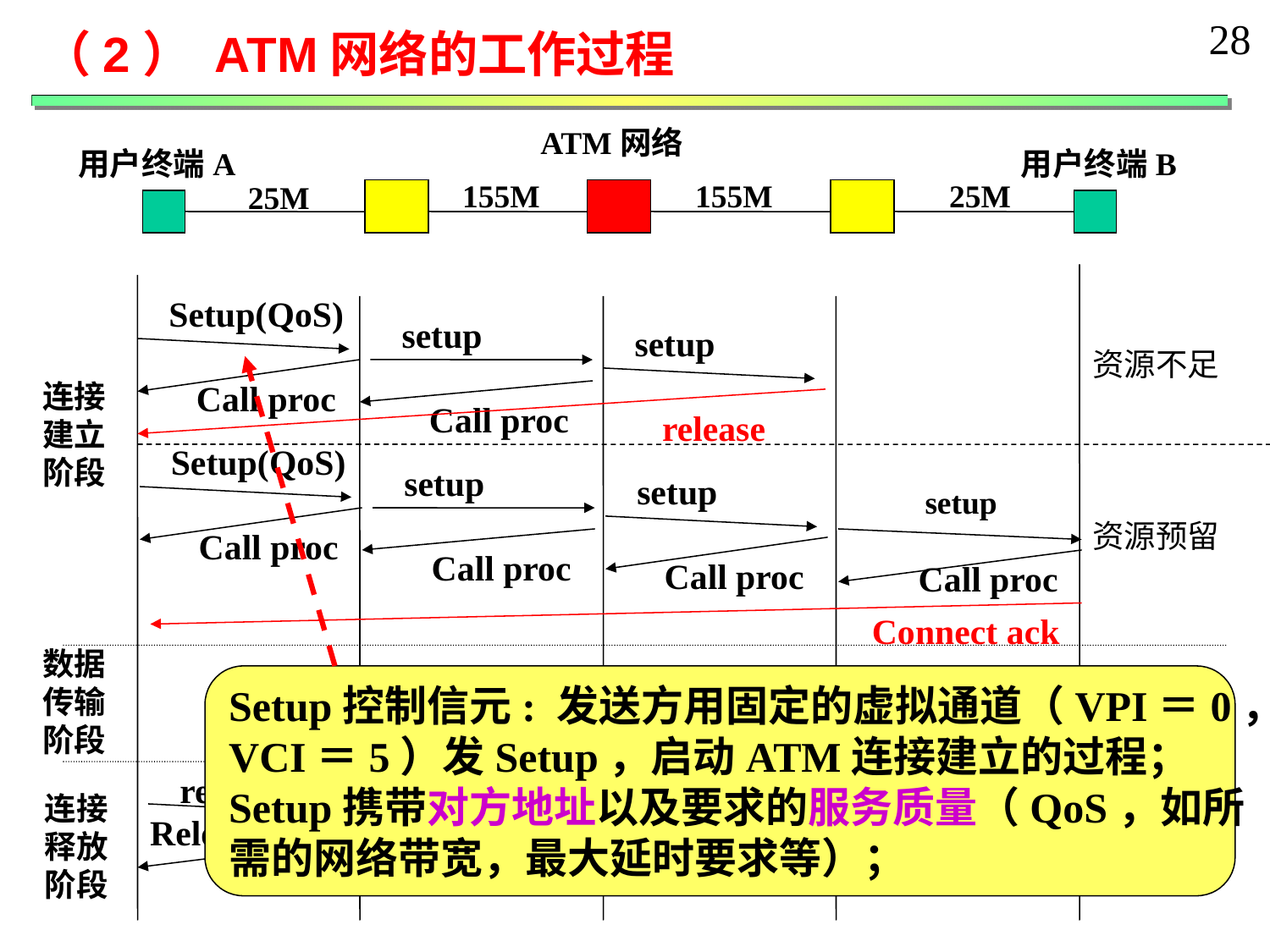

28
（2） ATM网络的工作过程

ATM网络
用户终端A
用户终端B
155M
155M
25M
25M

Setup(QoS)

setup
setup

资源不足

连接
建立
阶段
Call proc

Call proc
release
Setup(QoS)

setup
setup
setup

资源预留

Call proc

Call proc
Call proc

Call proc

Connect ack
数据
传输
阶段

Active State

release
release
连接
释放
阶段
Release complete

Release complete

Setup控制信元: 发送方用固定的虚拟通道（VPI＝0，
VCI＝5）发Setup，启动ATM连接建立的过程；
Setup携带对方地址以及要求的服务质量（QoS，如所
需的网络带宽，最大延时要求等）；